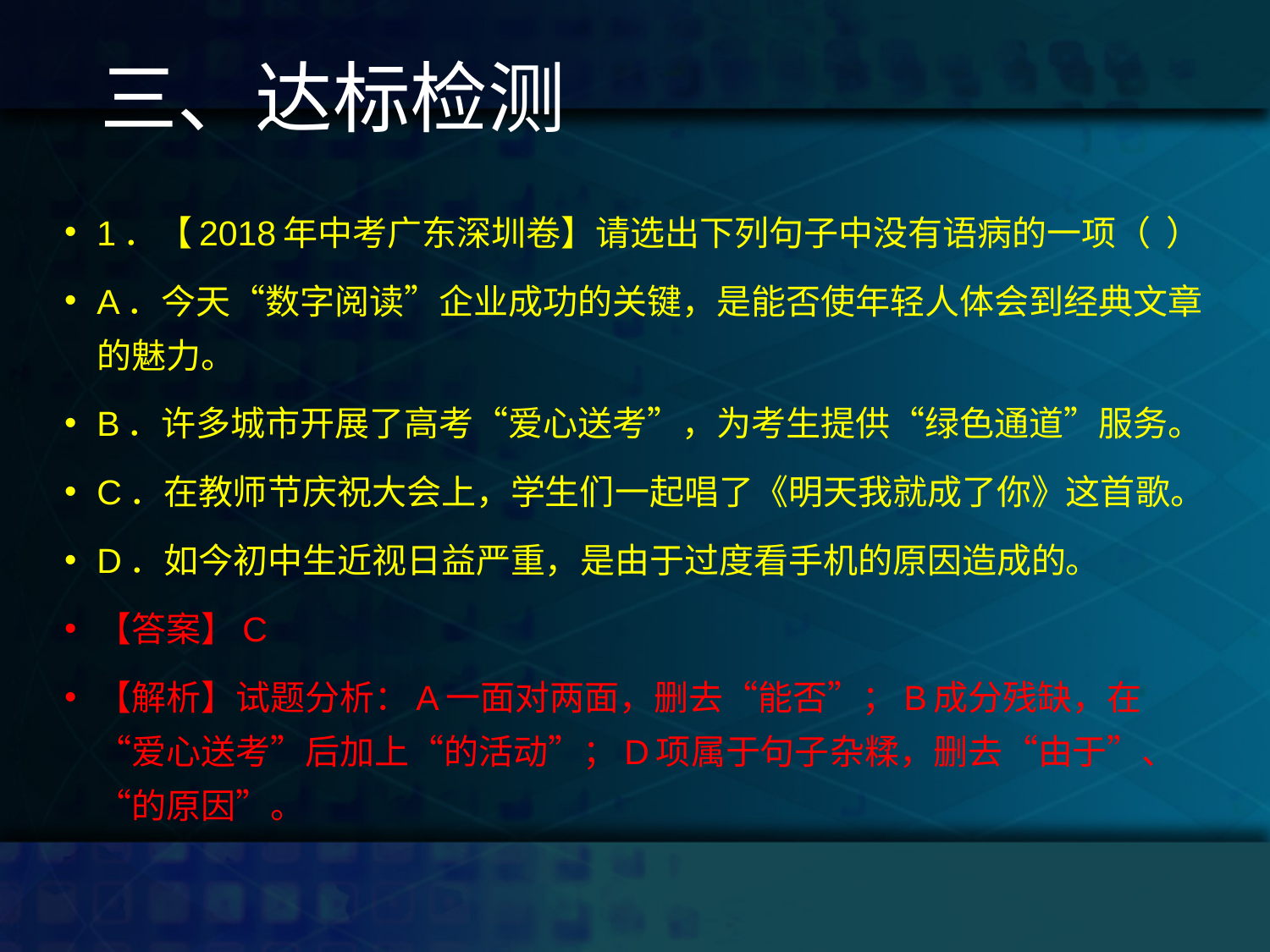

# 三、达标检测
1．【2018年中考广东深圳卷】请选出下列句子中没有语病的一项（  ）
A．今天“数字阅读”企业成功的关键，是能否使年轻人体会到经典文章的魅力。
B．许多城市开展了高考“爱心送考”，为考生提供“绿色通道”服务。
C．在教师节庆祝大会上，学生们一起唱了《明天我就成了你》这首歌。
D．如今初中生近视日益严重，是由于过度看手机的原因造成的。
【答案】C
【解析】试题分析：A一面对两面，删去“能否”；B成分残缺，在“爱心送考”后加上“的活动”；D项属于句子杂糅，删去“由于”、“的原因”。